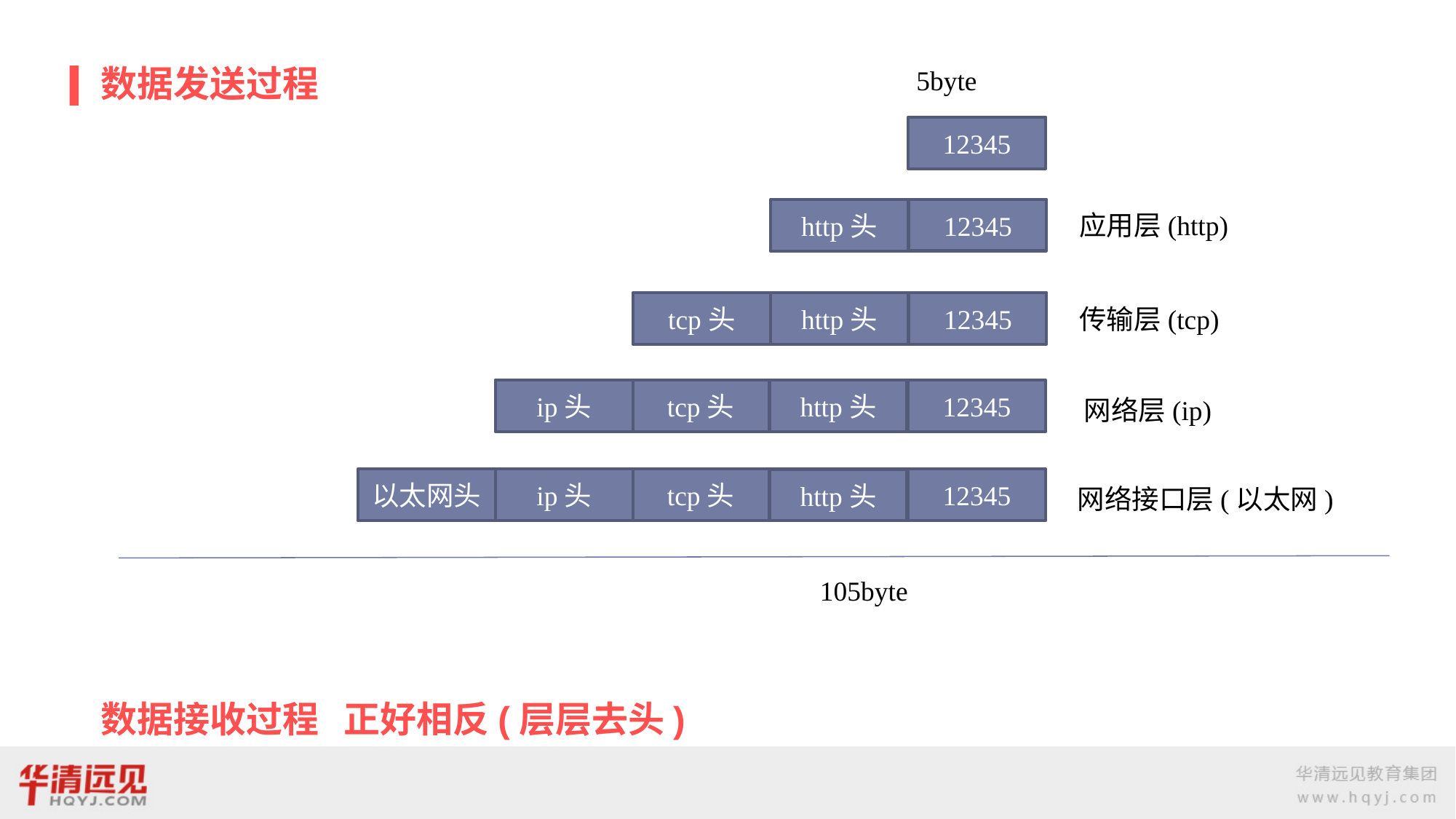

# 数据发送过程
5byte
12345
12345
http头
应用层(http)
tcp头
12345
http头
传输层(tcp)
ip头
tcp头
12345
http头
网络层(ip)
以太网头
ip头
tcp头
12345
http头
网络接口层(以太网)
105byte
数据接收过程   正好相反(层层去头)
8